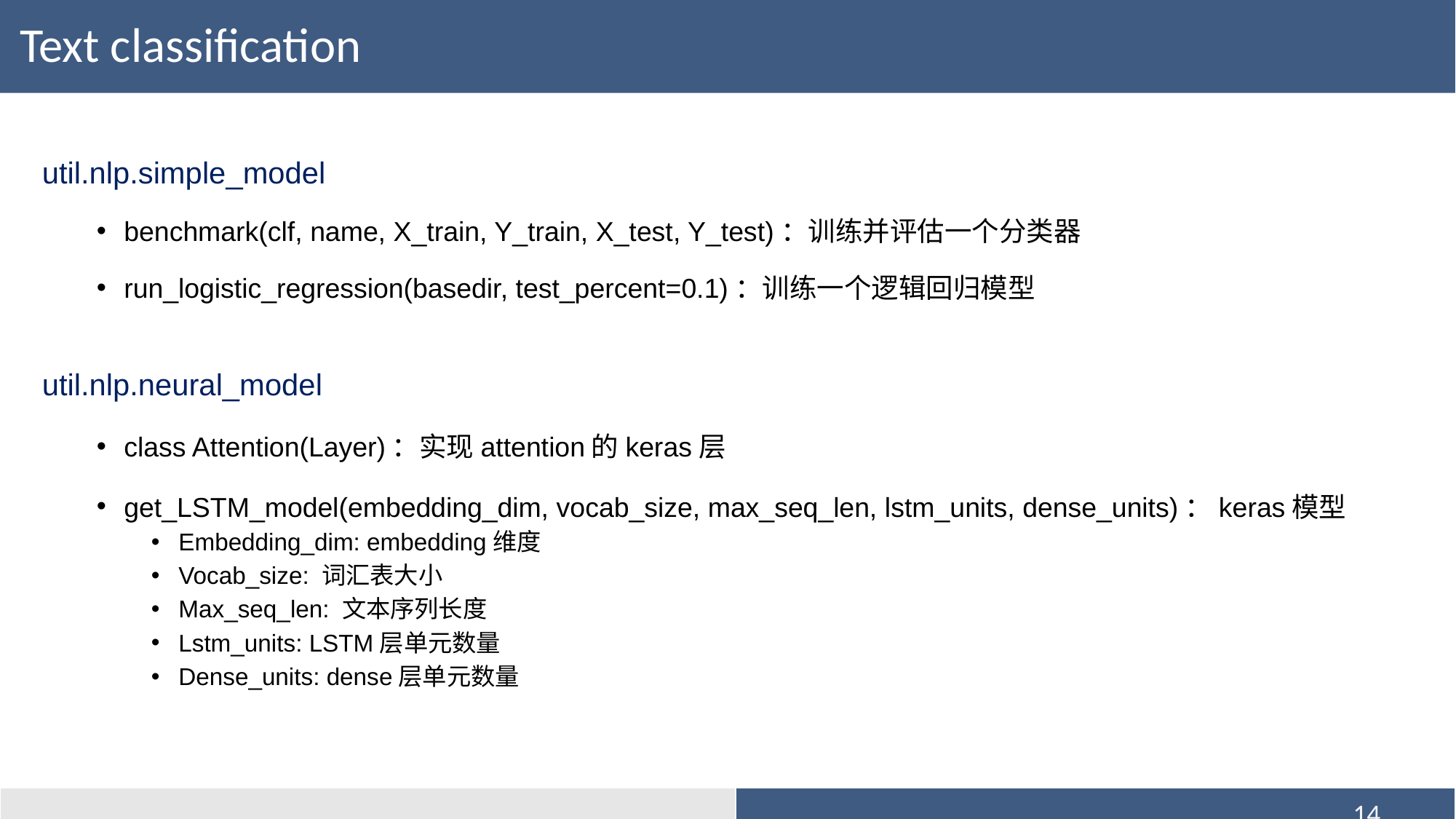

# Text classification
util.nlp.simple_model
benchmark(clf, name, X_train, Y_train, X_test, Y_test)：训练并评估一个分类器
run_logistic_regression(basedir, test_percent=0.1)：训练一个逻辑回归模型

util.nlp.neural_model
class Attention(Layer)：实现attention的keras层
get_LSTM_model(embedding_dim, vocab_size, max_seq_len, lstm_units, dense_units)：keras模型
Embedding_dim: embedding维度
Vocab_size: 词汇表大小
Max_seq_len: 文本序列长度
Lstm_units: LSTM层单元数量
Dense_units: dense层单元数量